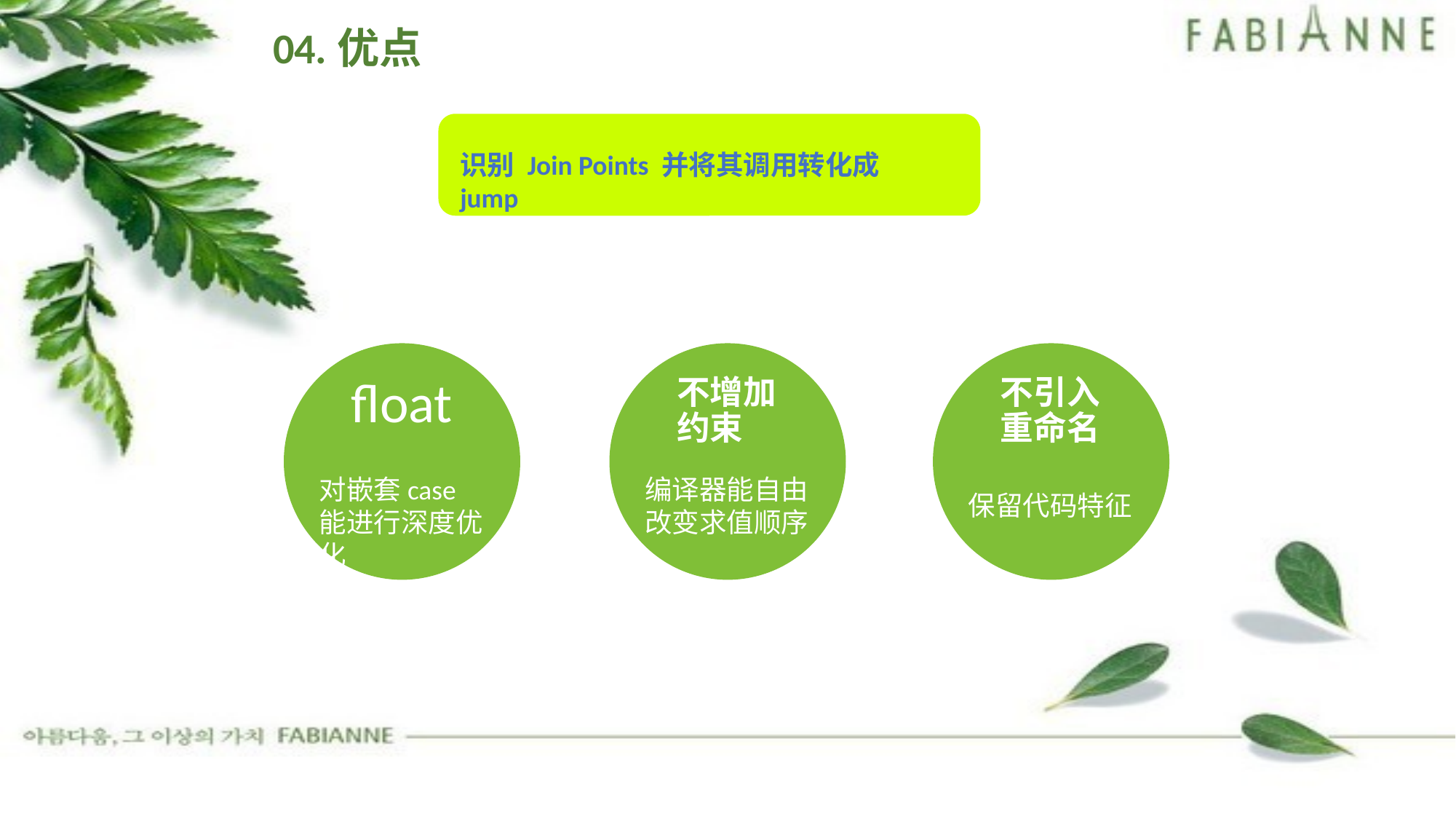

04.优点

识别 Join Points 并将其调用转化成jump

float
不增加约束
不引入重命名
对嵌套case能进行深度优化
编译器能自由改变求值顺序
保留代码特征